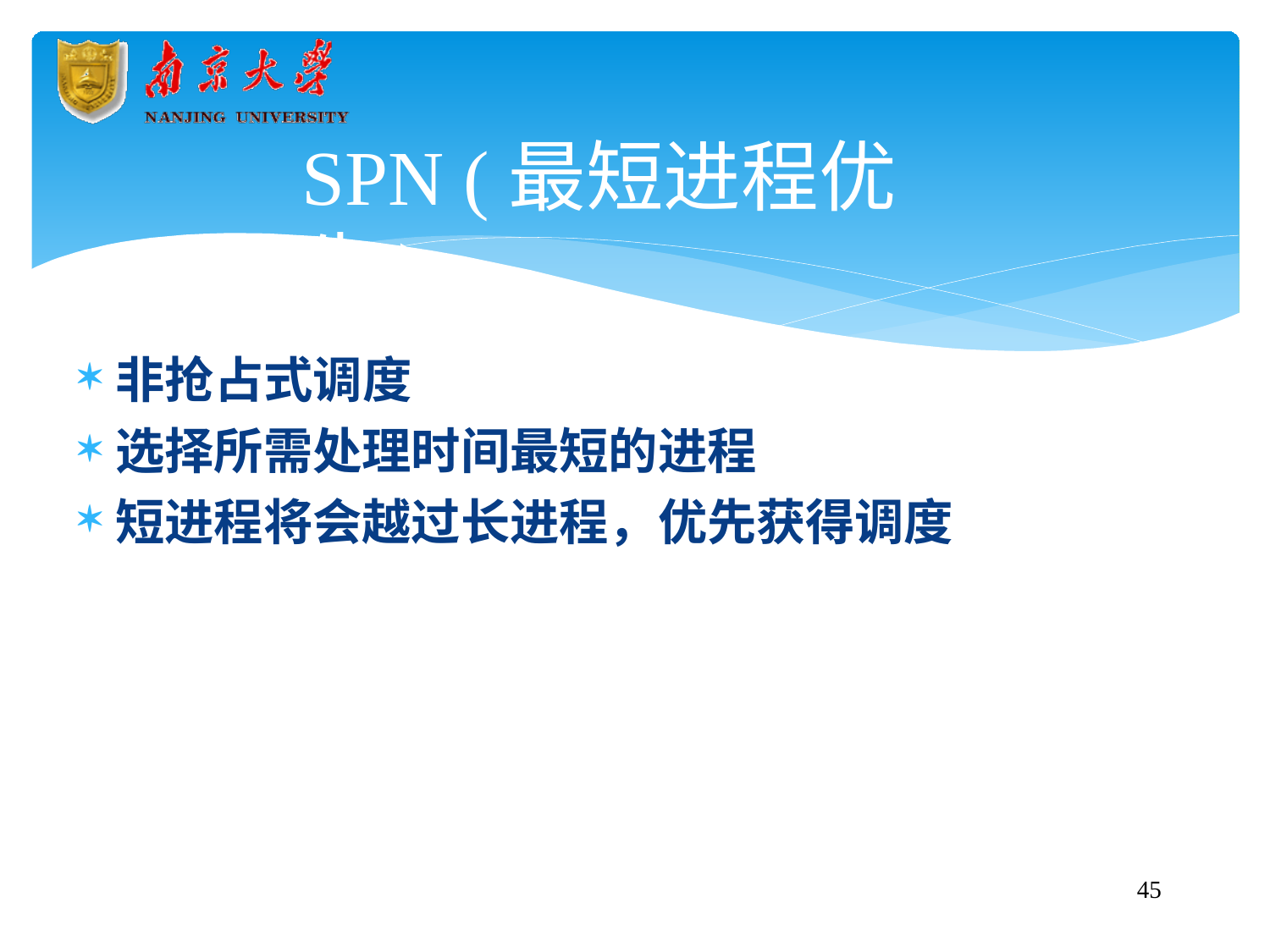

# SPN (最短进程优先)
非抢占式调度
选择所需处理时间最短的进程
短进程将会越过长进程，优先获得调度
45